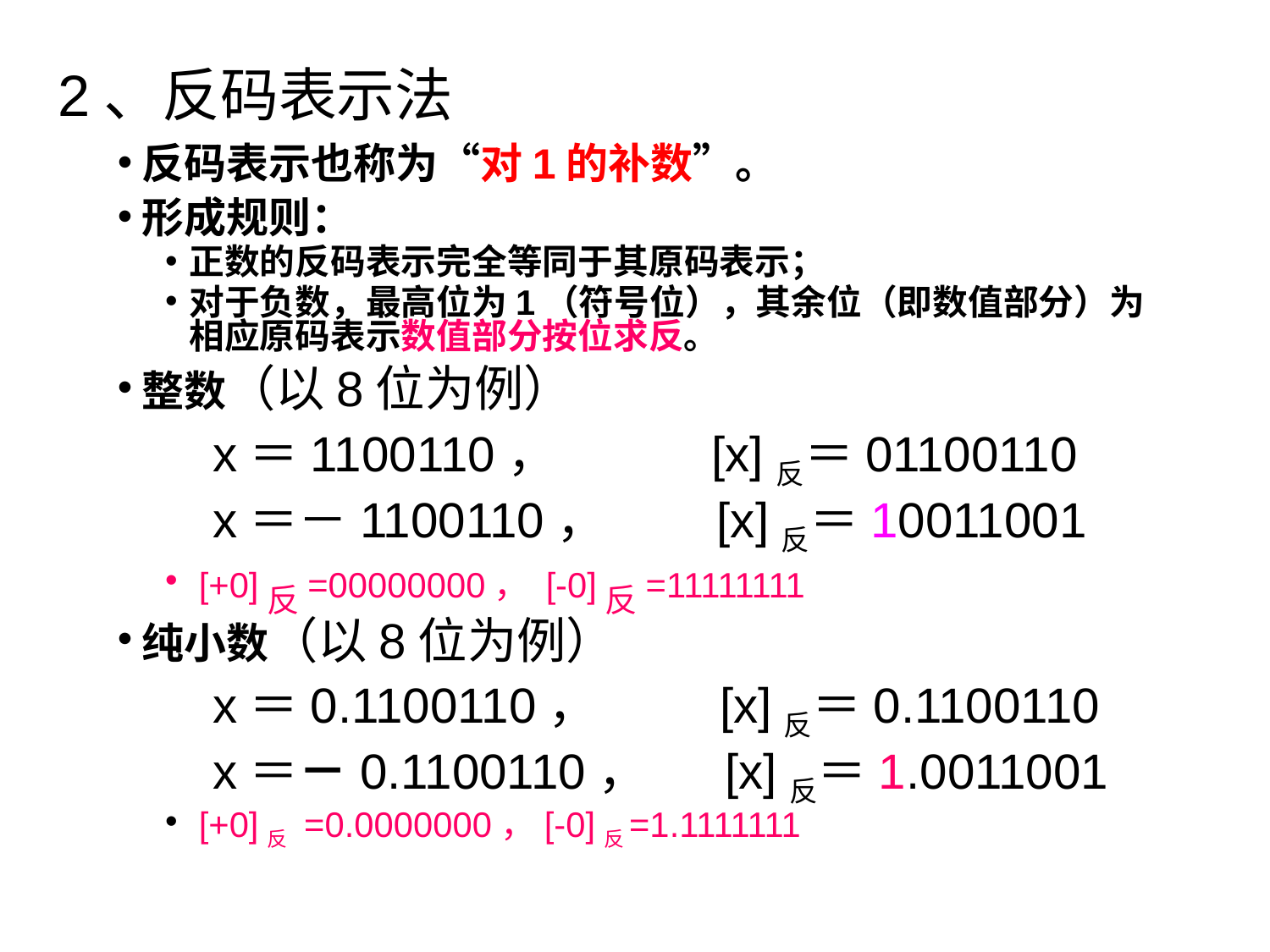

# 2、反码表示法
反码表示也称为“对1的补数”。
形成规则：
正数的反码表示完全等同于其原码表示；
对于负数，最高位为1（符号位），其余位（即数值部分）为相应原码表示数值部分按位求反。
整数（以8位为例）
x＝1100110，             [x]反＝01100110
x＝－1100110，         [x]反＝10011001
 [+0]反=00000000， [-0]反=11111111
纯小数（以8位为例）
x＝0.1100110，          [x]反＝0.1100110
x＝－0.1100110，      [x]反＝1.0011001
 [+0]反 =0.0000000，[-0]反=1.1111111